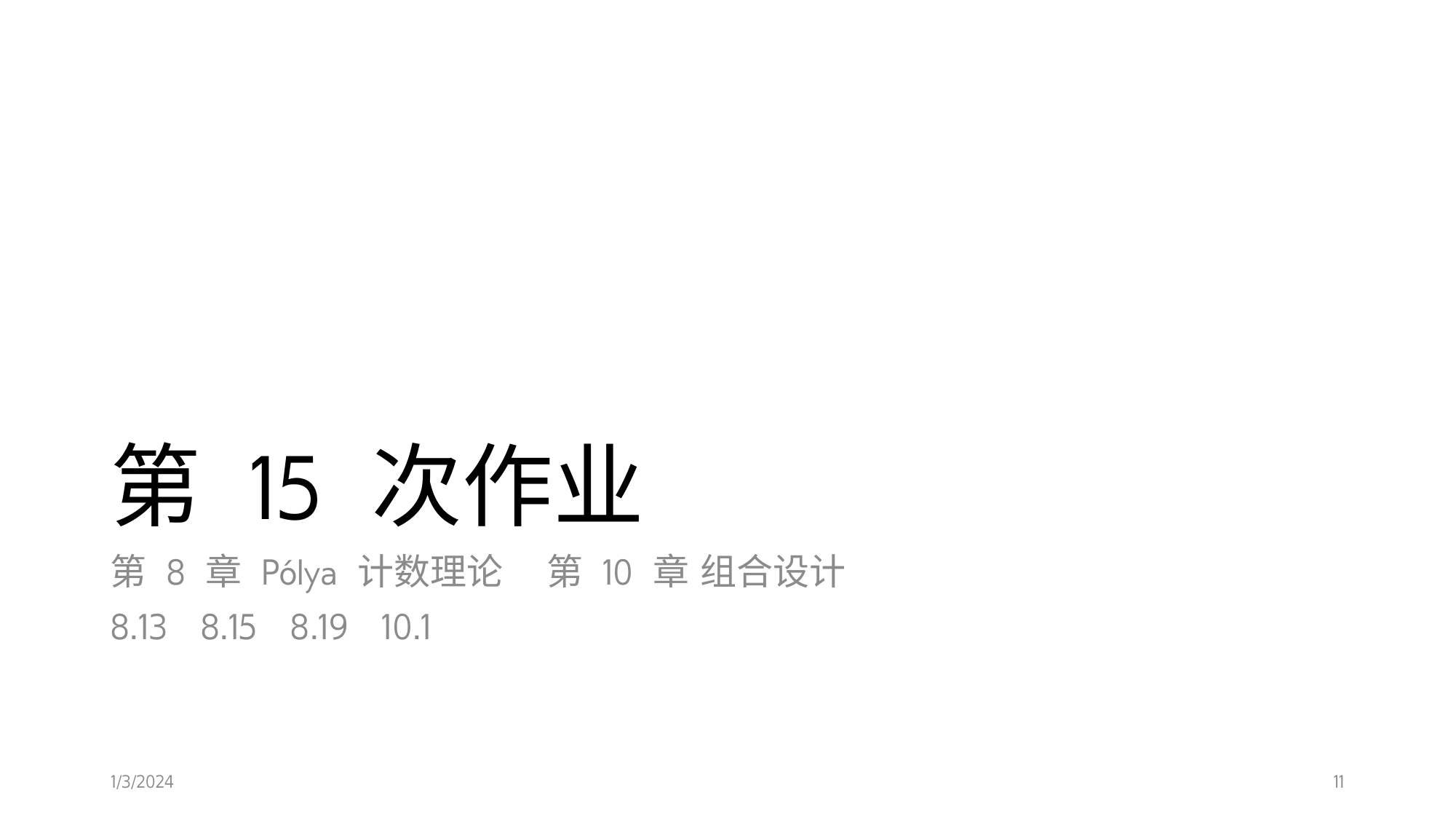

# 第 15 次作业
第 8 章 Pólya 计数理论    第 10 章 组合设计
8.13   8.15   8.19   10.1
1/3/2024